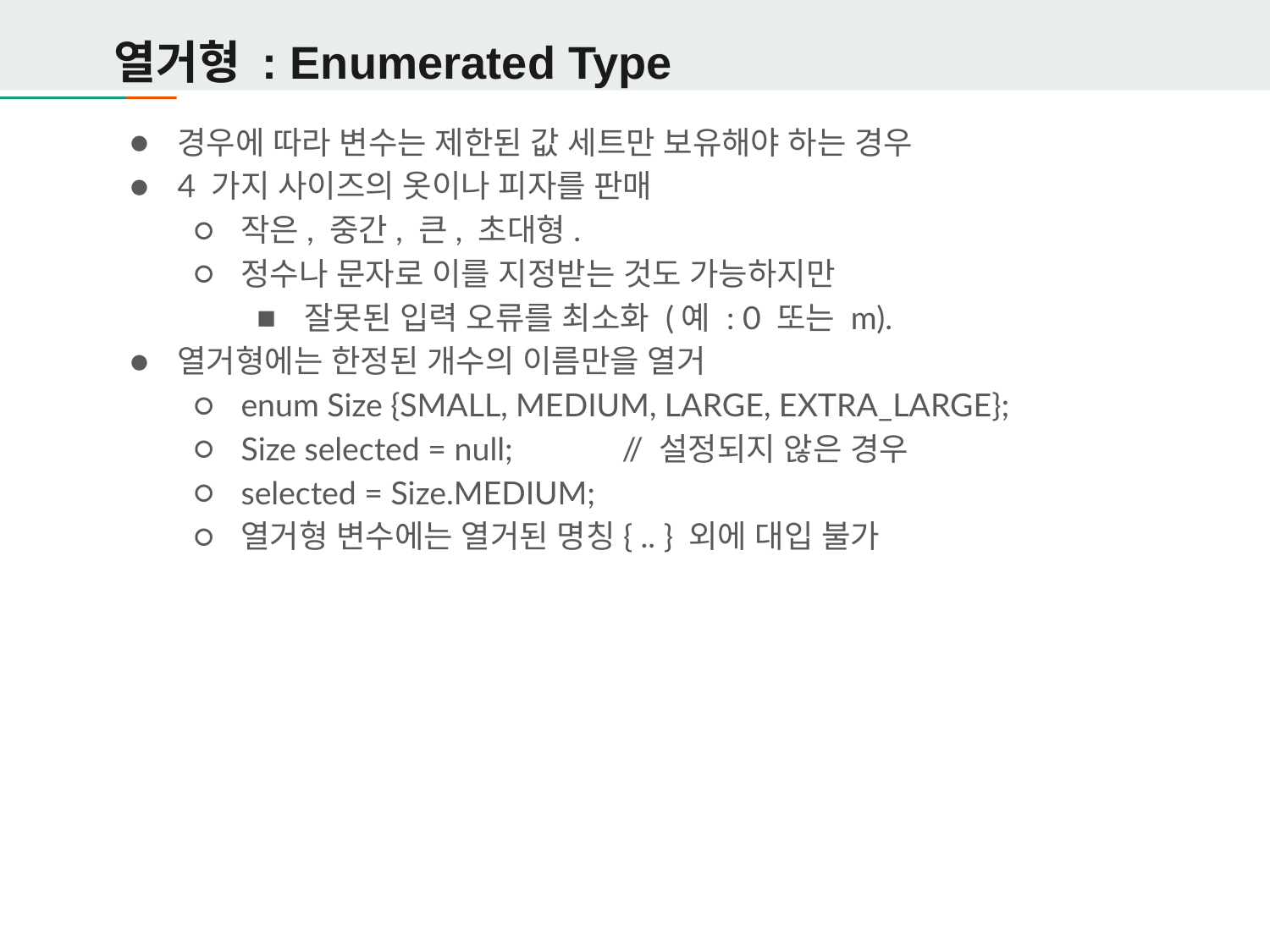

# 열거형 : Enumerated Type
경우에 따라 변수는 제한된 값 세트만 보유해야 하는 경우
4 가지 사이즈의 옷이나 피자를 판매
작은, 중간, 큰, 초대형.
정수나 문자로 이를 지정받는 것도 가능하지만
잘못된 입력 오류를 최소화 (예 : 0 또는 m).
열거형에는 한정된 개수의 이름만을 열거
enum Size {SMALL, MEDIUM, LARGE, EXTRA_LARGE};
Size selected = null;	// 설정되지 않은 경우
selected = Size.MEDIUM;
열거형 변수에는 열거된 명칭{ .. } 외에 대입 불가